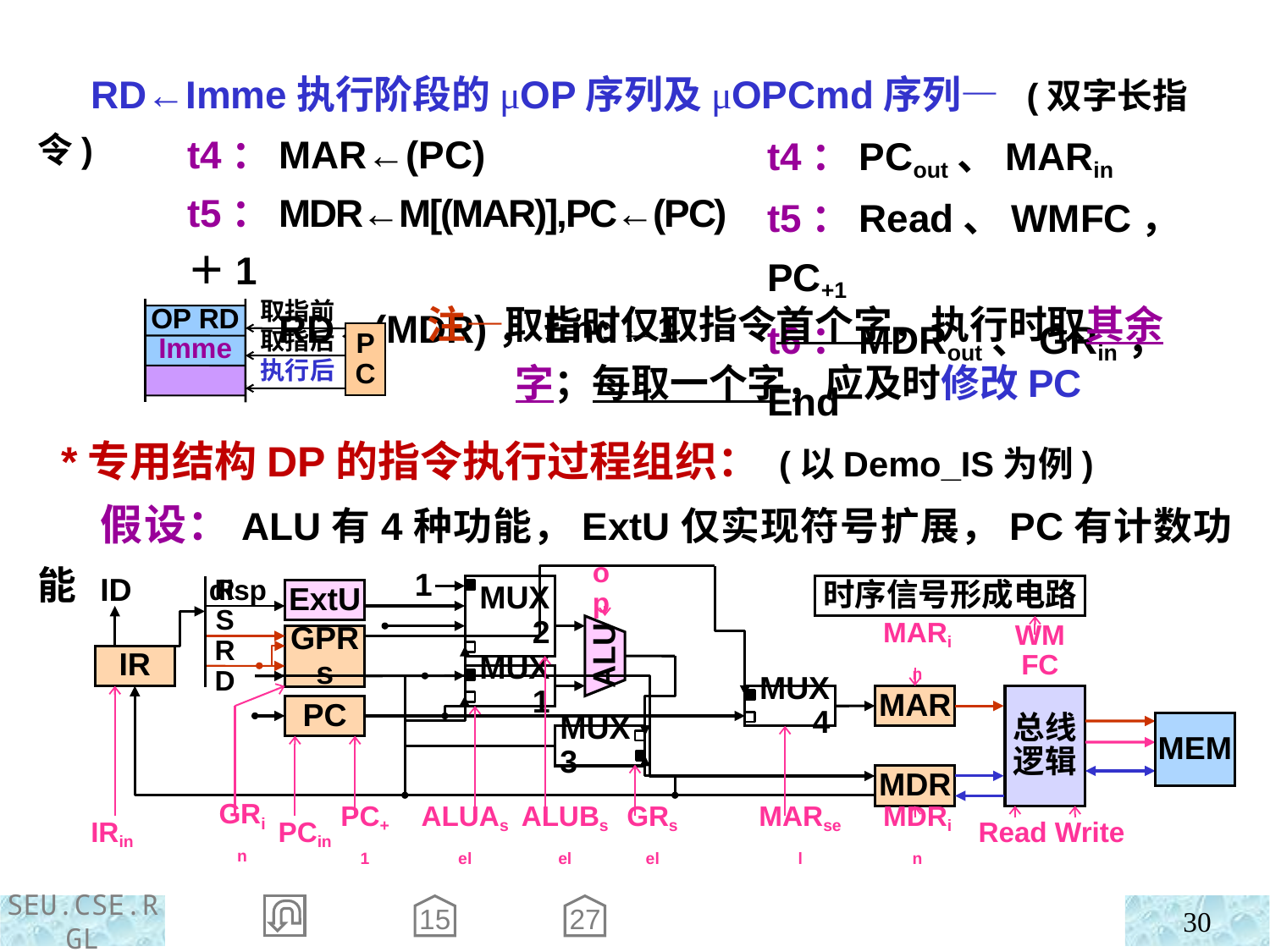

RD←Imme执行阶段的μOP序列及μOPCmd序列—  (双字长指令)
t4：MAR←(PC)
t5：MDR←M[(MAR)],PC←(PC)＋1
t6：RD←(MDR)，End←1
t4：PCout、MARin
t5：Read、WMFC，PC+1
t6：MDRout、GRin，End
注—取指时仅取指令首个字，执行时取其余字；每取一个字，应及时修改PC

取指前
OP RD
Imme

PC

取指后

执行后

  *专用结构DP的指令执行过程组织： (以Demo_IS为例)
     假设：ALU有4种功能，ExtU仅实现符号扩展，PC有计数功能
1
op
MUX2
时序信号形成电路
ID
disp
ExtU

RS
RD
GPRs
MARin
ALU
WMFC

IR
MUX1

总线逻辑
MUX4
MAR

PC

MEM
MUX3

MDR
IRin
GRin
PCin
PC+1
ALUAsel
ALUBsel
GRsel
MARsel
MDRin
Read Write

15
27
30